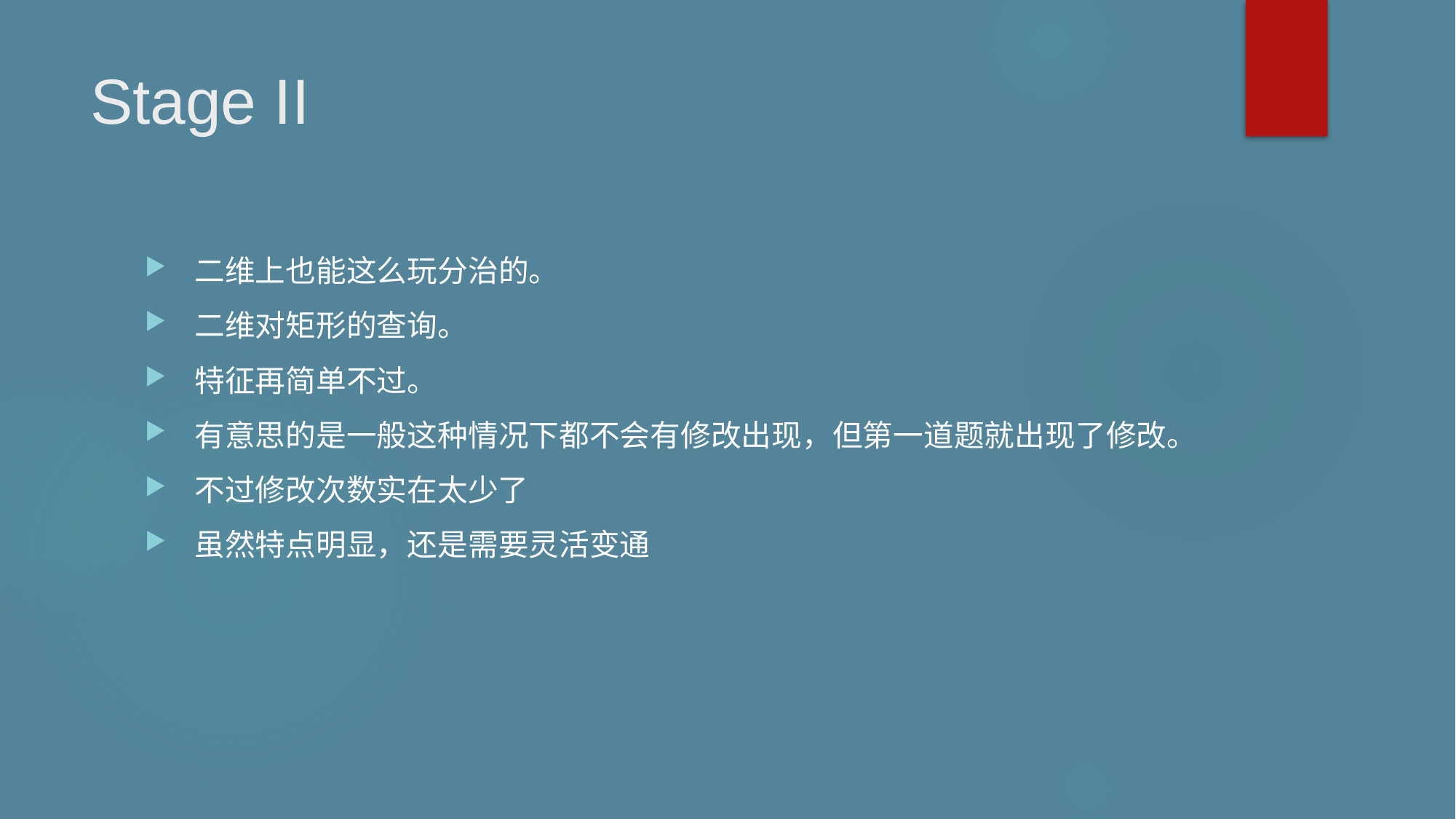

# Stage II
二维上也能这么玩分治的。
二维对矩形的查询。
特征再简单不过。
有意思的是一般这种情况下都不会有修改出现，但第一道题就出现了修改。
不过修改次数实在太少了
虽然特点明显，还是需要灵活变通